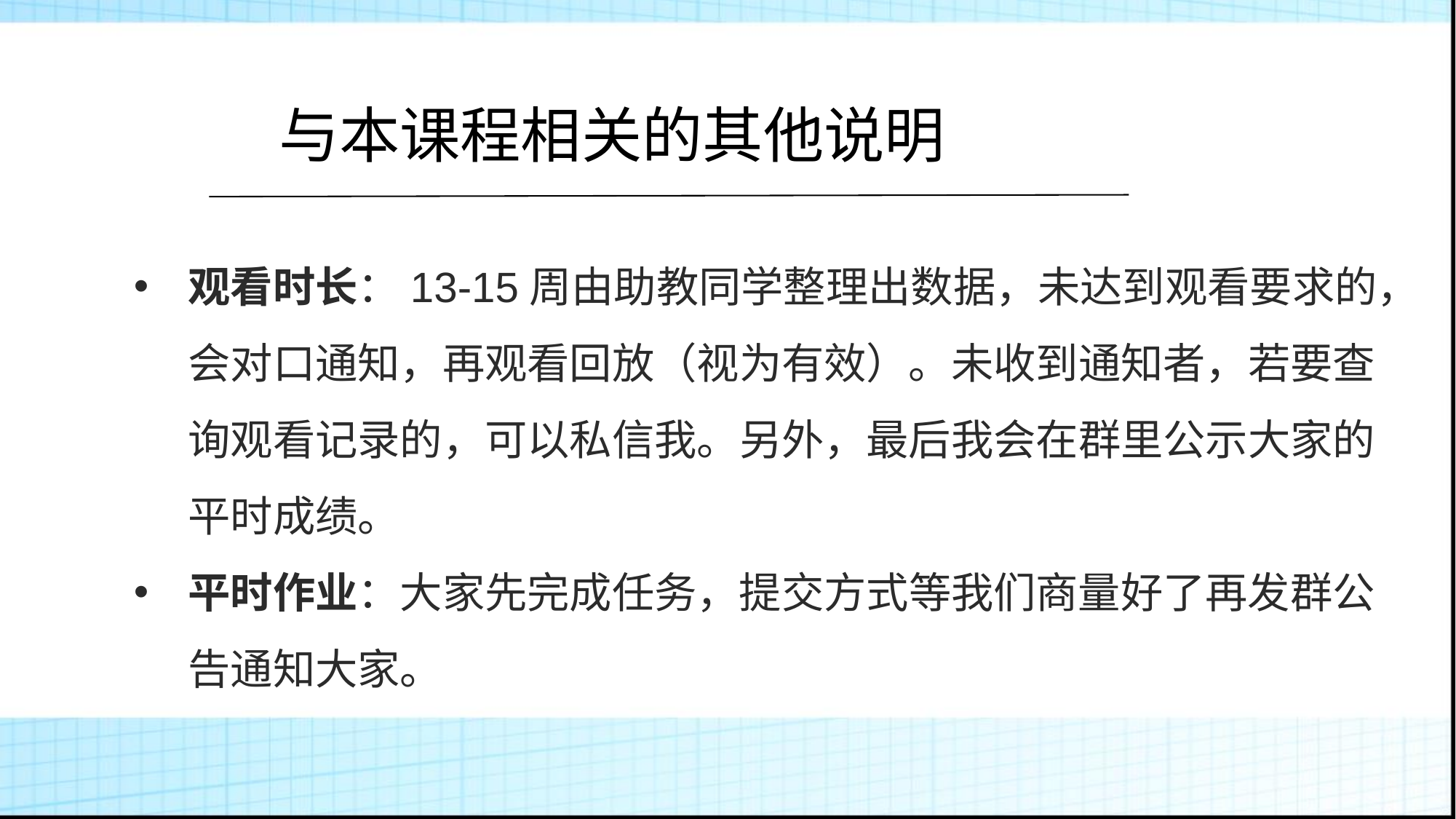

与本课程相关的其他说明
观看时长：13-15周由助教同学整理出数据，未达到观看要求的，会对口通知，再观看回放（视为有效）。未收到通知者，若要查询观看记录的，可以私信我。另外，最后我会在群里公示大家的平时成绩。
平时作业：大家先完成任务，提交方式等我们商量好了再发群公告通知大家。